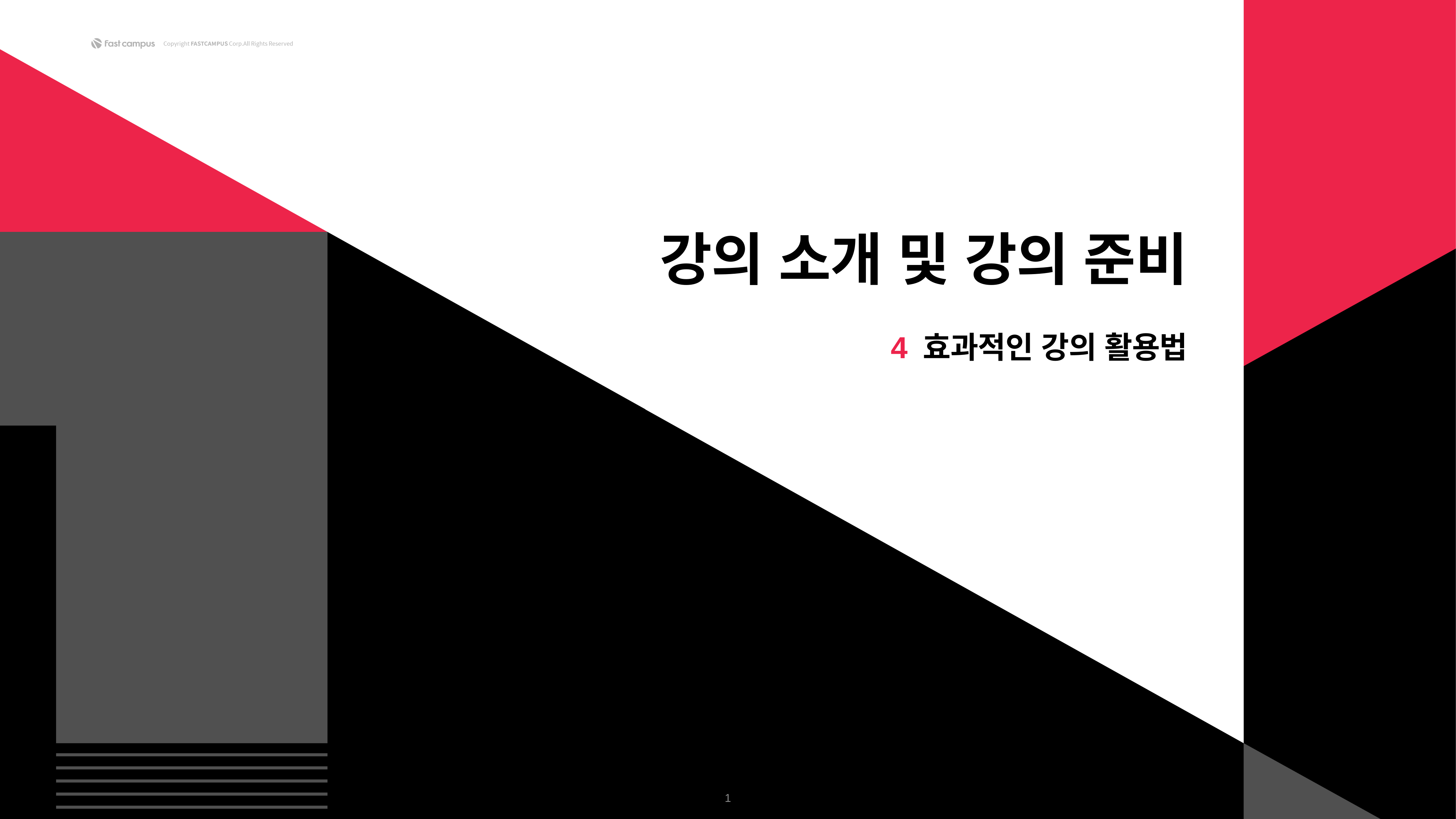

강의 소개 및 강의 준비

4 효과적인 강의 활용법
1